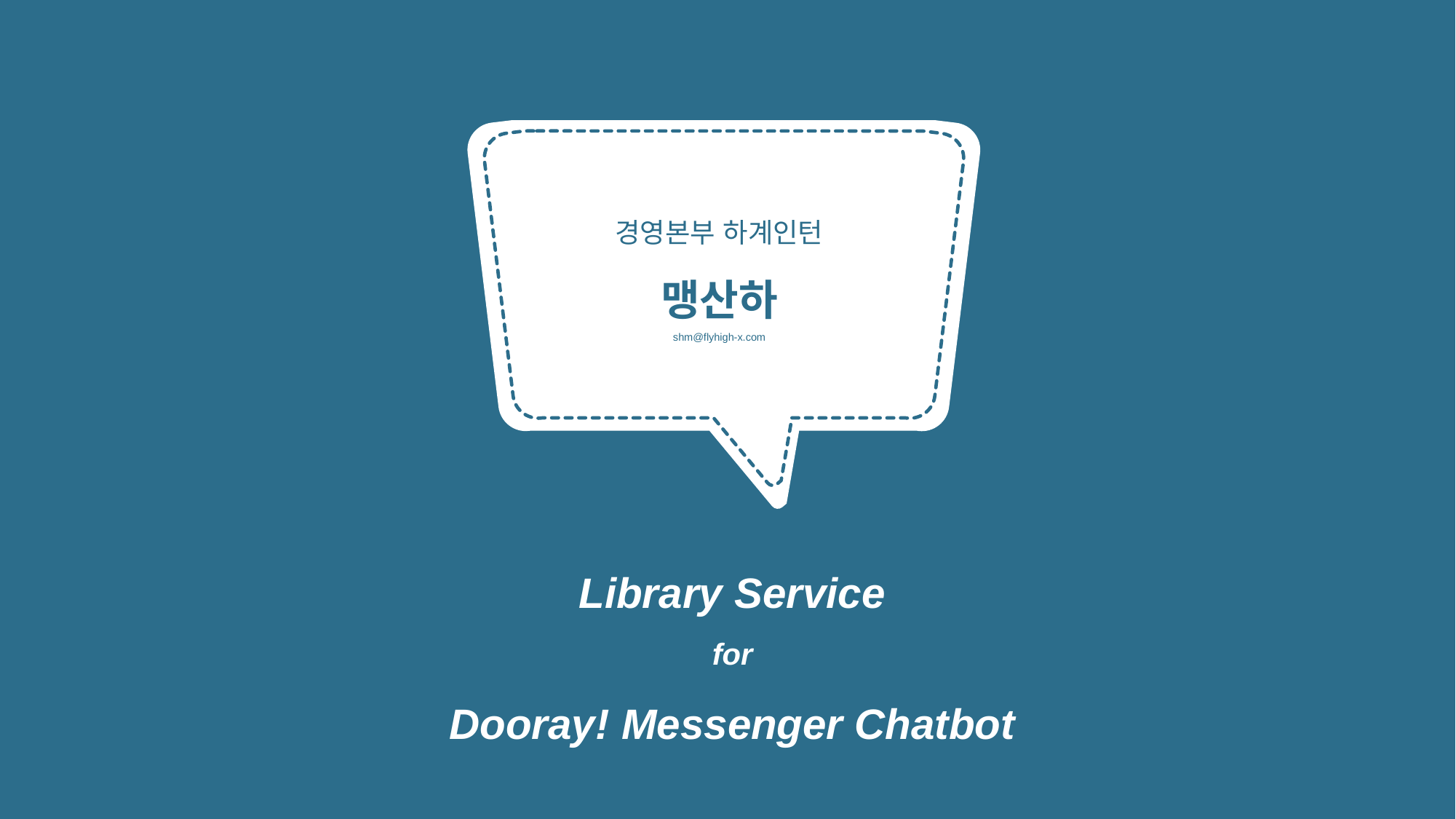

경영본부 하계인턴
맹산하
shm@flyhigh-x.com
Library Service
for
Dooray! Messenger Chatbot